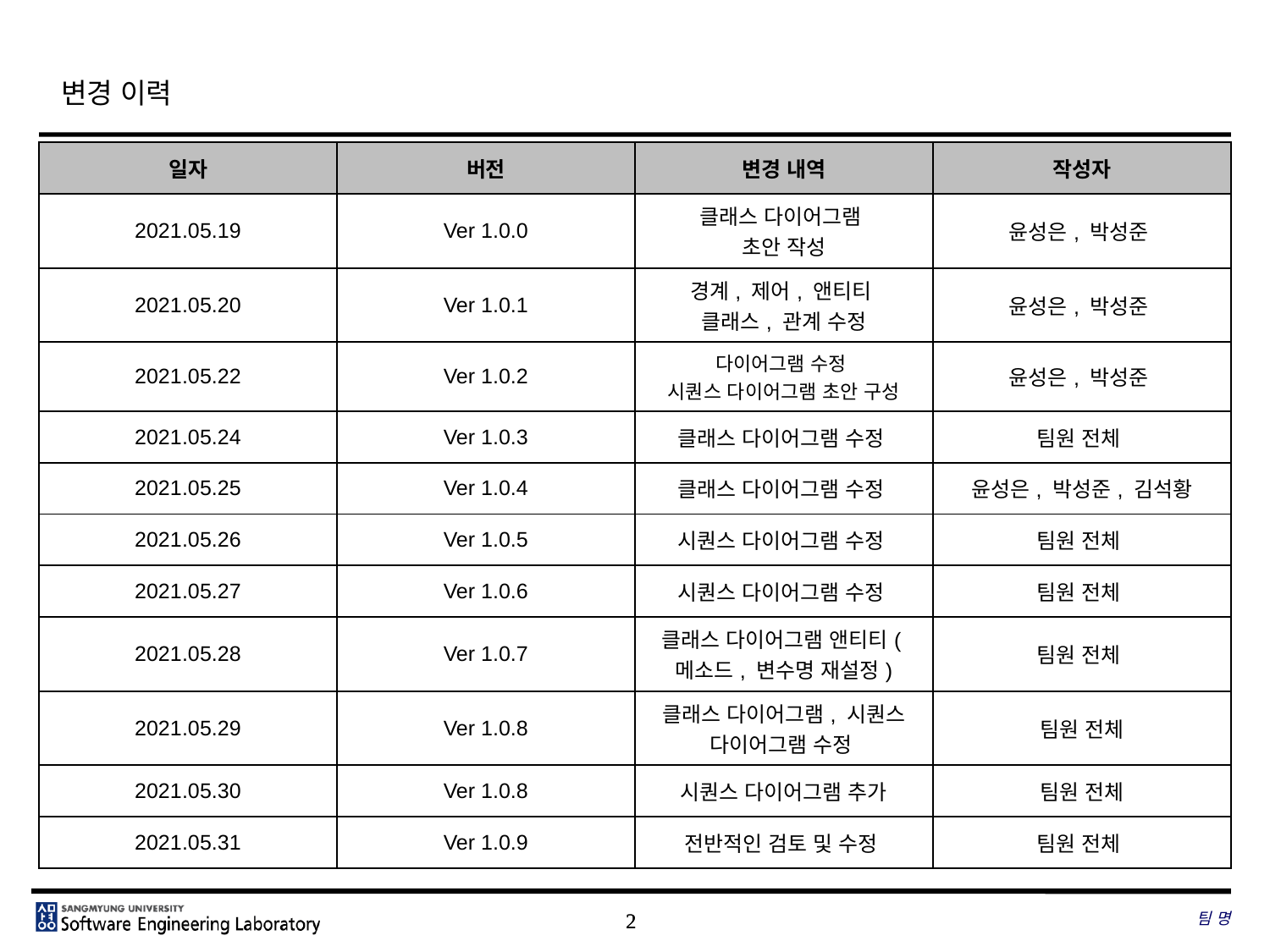

# 변경 이력
| 일자 | 버전 | 변경 내역 | 작성자 |
| --- | --- | --- | --- |
| 2021.05.19 | Ver 1.0.0 | 클래스 다이어그램 초안 작성 | 윤성은, 박성준 |
| 2021.05.20 | Ver 1.0.1 | 경계, 제어, 앤티티 클래스, 관계 수정 | 윤성은, 박성준 |
| 2021.05.22 | Ver 1.0.2 | 다이어그램 수정 시퀀스 다이어그램 초안 구성 | 윤성은, 박성준 |
| 2021.05.24 | Ver 1.0.3 | 클래스 다이어그램 수정 | 팀원 전체 |
| 2021.05.25 | Ver 1.0.4 | 클래스 다이어그램 수정 | 윤성은, 박성준, 김석황 |
| 2021.05.26 | Ver 1.0.5 | 시퀀스 다이어그램 수정 | 팀원 전체 |
| 2021.05.27 | Ver 1.0.6 | 시퀀스 다이어그램 수정 | 팀원 전체 |
| 2021.05.28 | Ver 1.0.7 | 클래스 다이어그램 앤티티(메소드, 변수명 재설정) | 팀원 전체 |
| 2021.05.29 | Ver 1.0.8 | 클래스 다이어그램, 시퀀스 다이어그램 수정 | 팀원 전체 |
| 2021.05.30 | Ver 1.0.8 | 시퀀스 다이어그램 추가 | 팀원 전체 |
| 2021.05.31 | Ver 1.0.9 | 전반적인 검토 및 수정 | 팀원 전체 |
팀 명